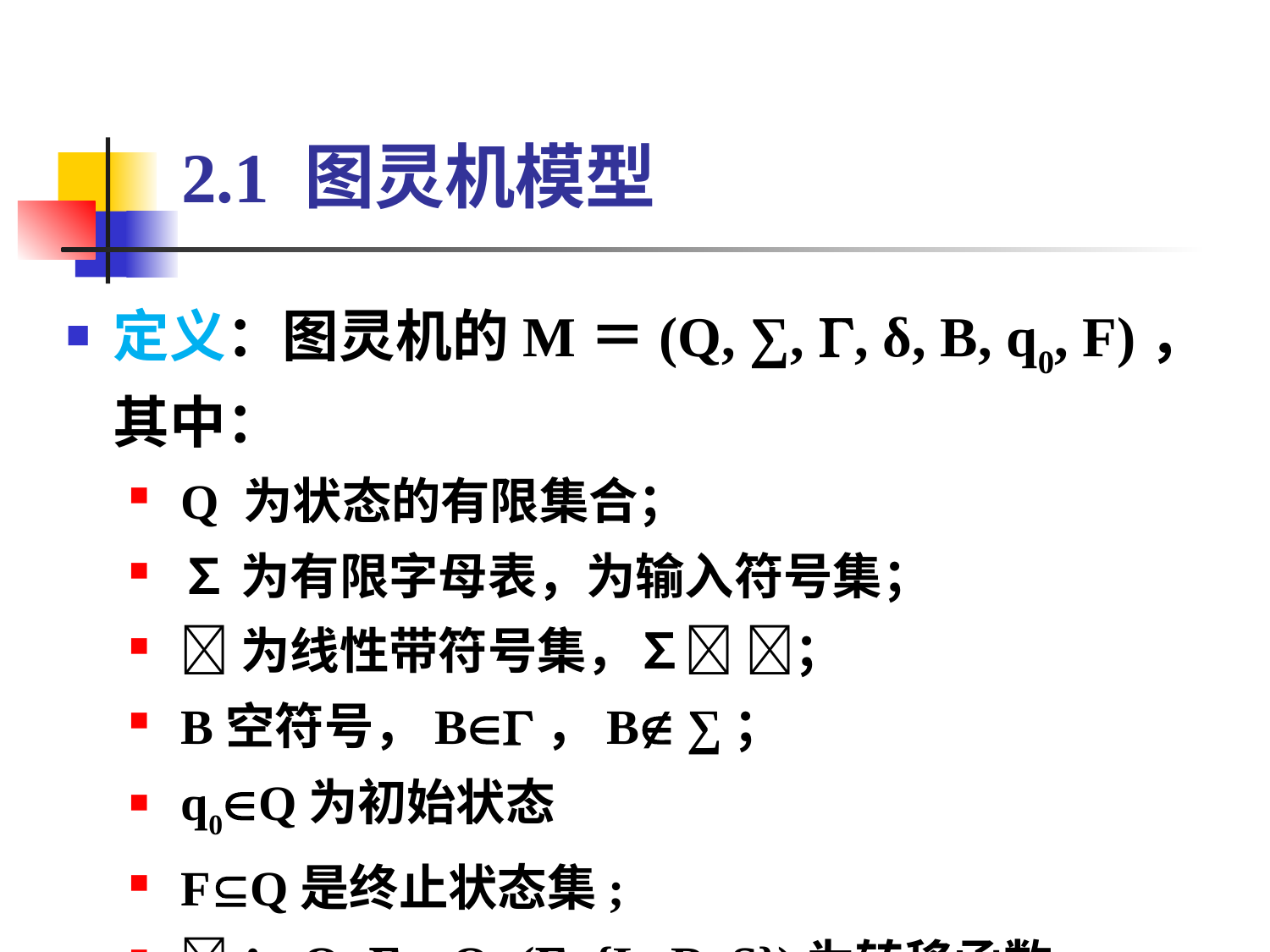

# 2.1 图灵机模型
定义：图灵机的M＝(Q, ∑, Γ, δ, B, q0, F)，其中：
 Q 为状态的有限集合；
 ∑为有限字母表，为输入符号集；
 Γ为线性带符号集，∑⊆ Γ；
 B空符号，B∈Γ，B∉ ∑；
 q0∈Q为初始状态
 F⊆Q是终止状态集;
 δ：Q×Γ→ Q×(Γ×{L, R, S})为转移函数。